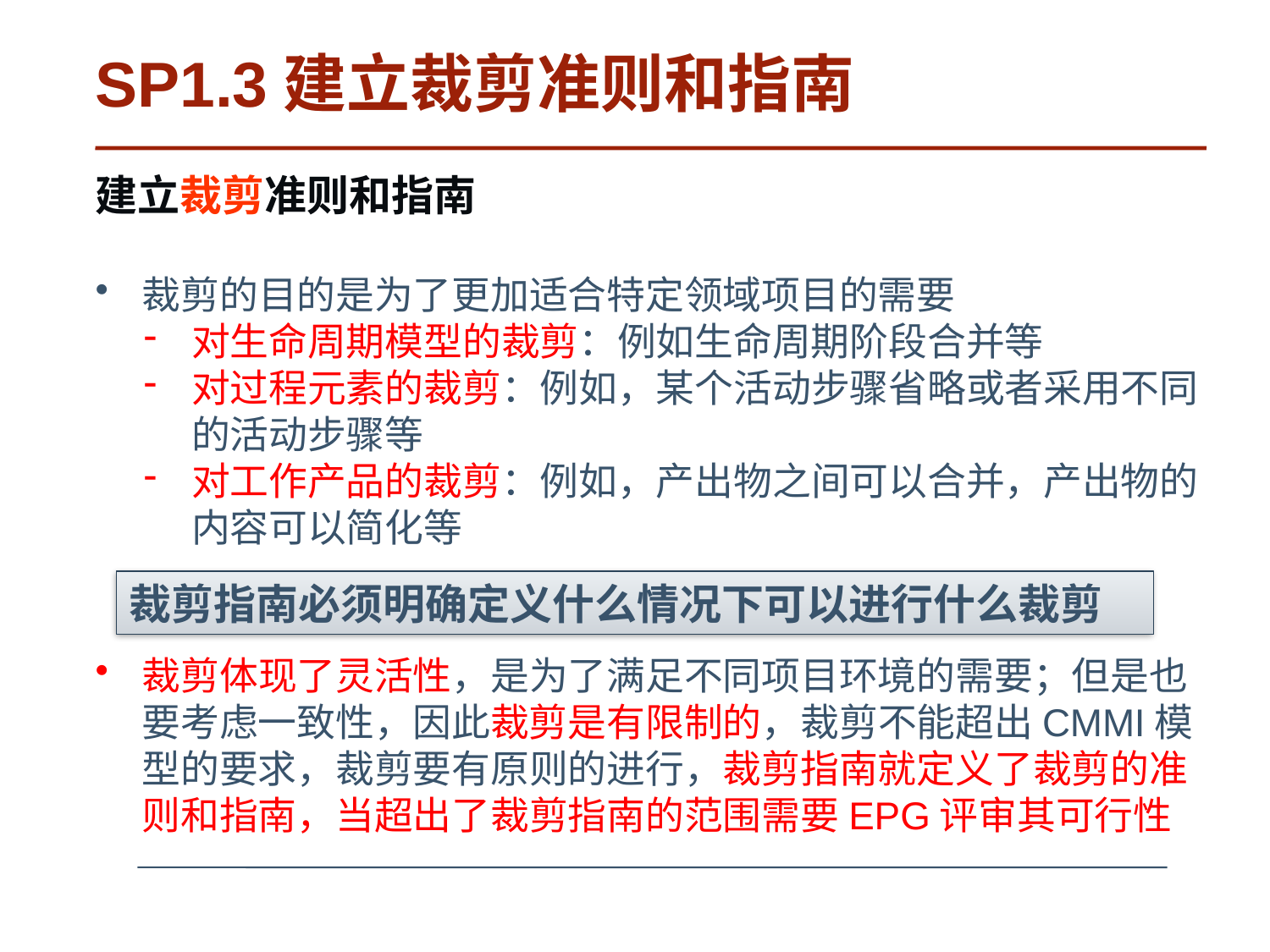

# SP1.3建立裁剪准则和指南
建立裁剪准则和指南

裁剪的目的是为了更加适合特定领域项目的需要
对生命周期模型的裁剪：例如生命周期阶段合并等
对过程元素的裁剪：例如，某个活动步骤省略或者采用不同的活动步骤等
对工作产品的裁剪：例如，产出物之间可以合并，产出物的内容可以简化等

裁剪体现了灵活性，是为了满足不同项目环境的需要；但是也要考虑一致性，因此裁剪是有限制的，裁剪不能超出CMMI模型的要求，裁剪要有原则的进行，裁剪指南就定义了裁剪的准则和指南，当超出了裁剪指南的范围需要EPG评审其可行性
裁剪指南必须明确定义什么情况下可以进行什么裁剪